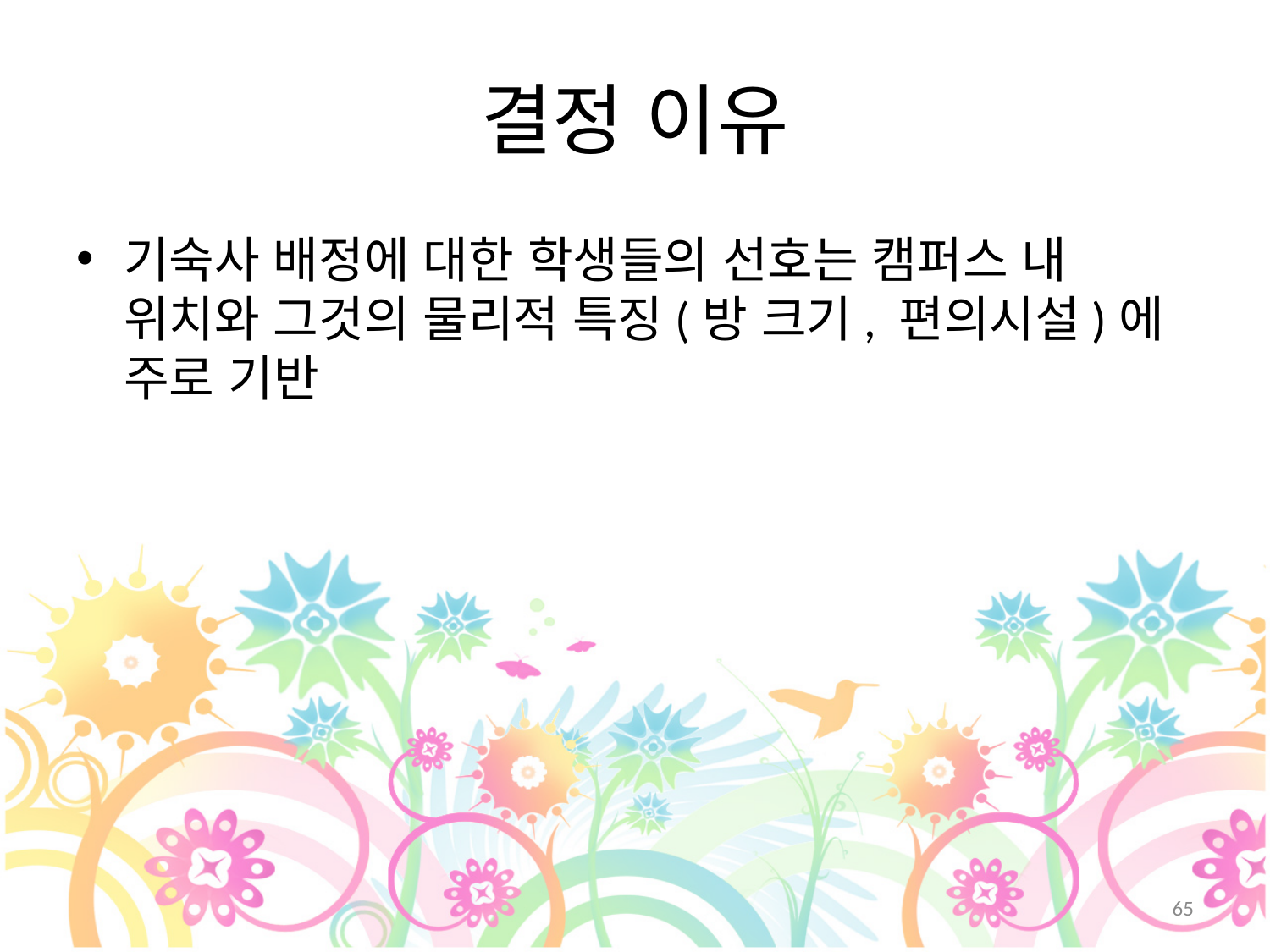

# 결정 이유
기숙사 배정에 대한 학생들의 선호는 캠퍼스 내 위치와 그것의 물리적 특징(방 크기, 편의시설)에 주로 기반

65